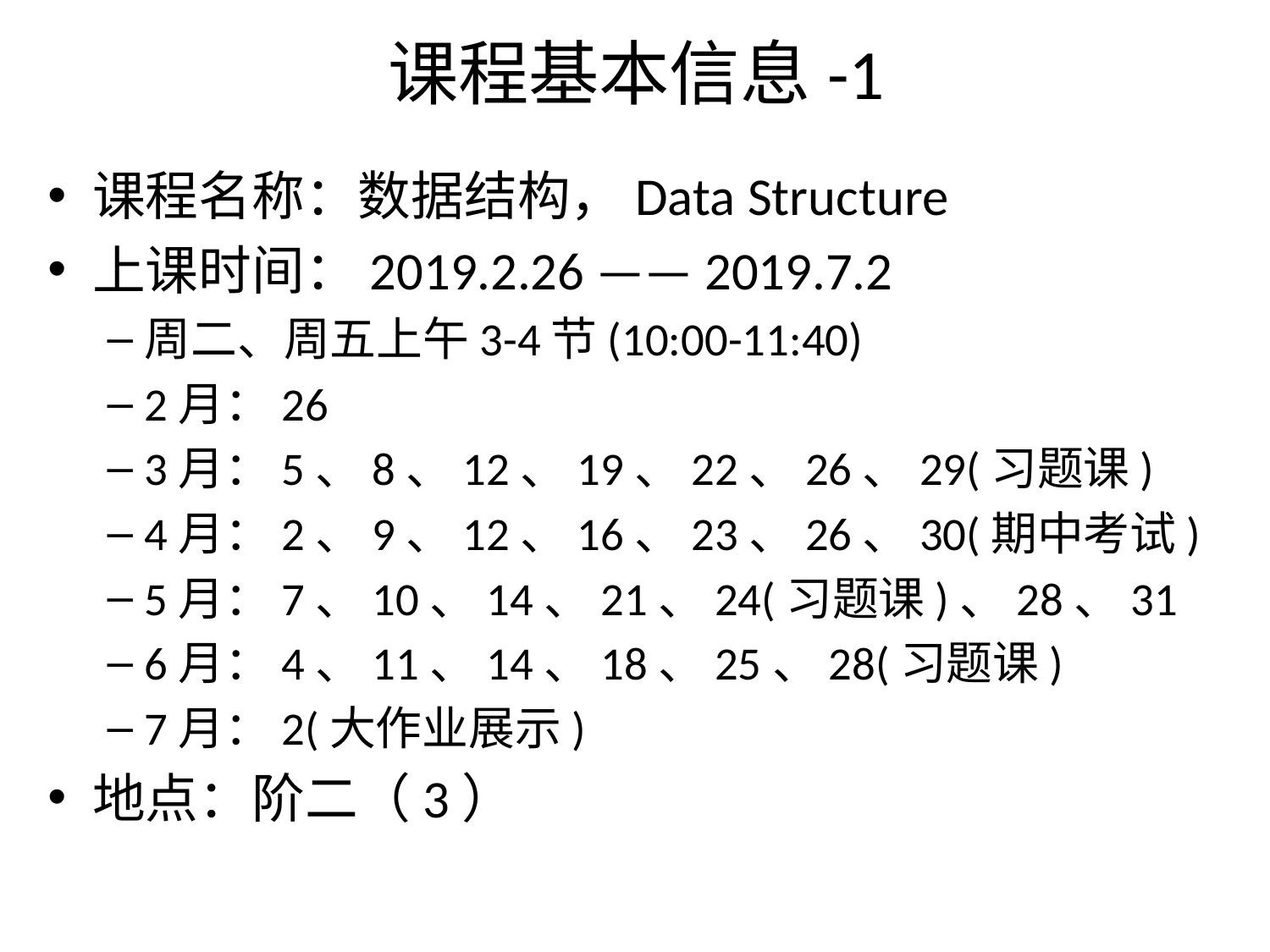

# 课程基本信息-1
课程名称：数据结构，Data Structure
上课时间：2019.2.26 —— 2019.7.2
周二、周五上午3-4节(10:00-11:40)
2月：26
3月：5、8、12、19、22、26、29(习题课)
4月：2、9、12、16、23、26、30(期中考试)
5月：7、10、14、21、24(习题课)、28、31
6月：4、11、14、18、25、28(习题课)
7月：2(大作业展示)
地点：阶二（3）